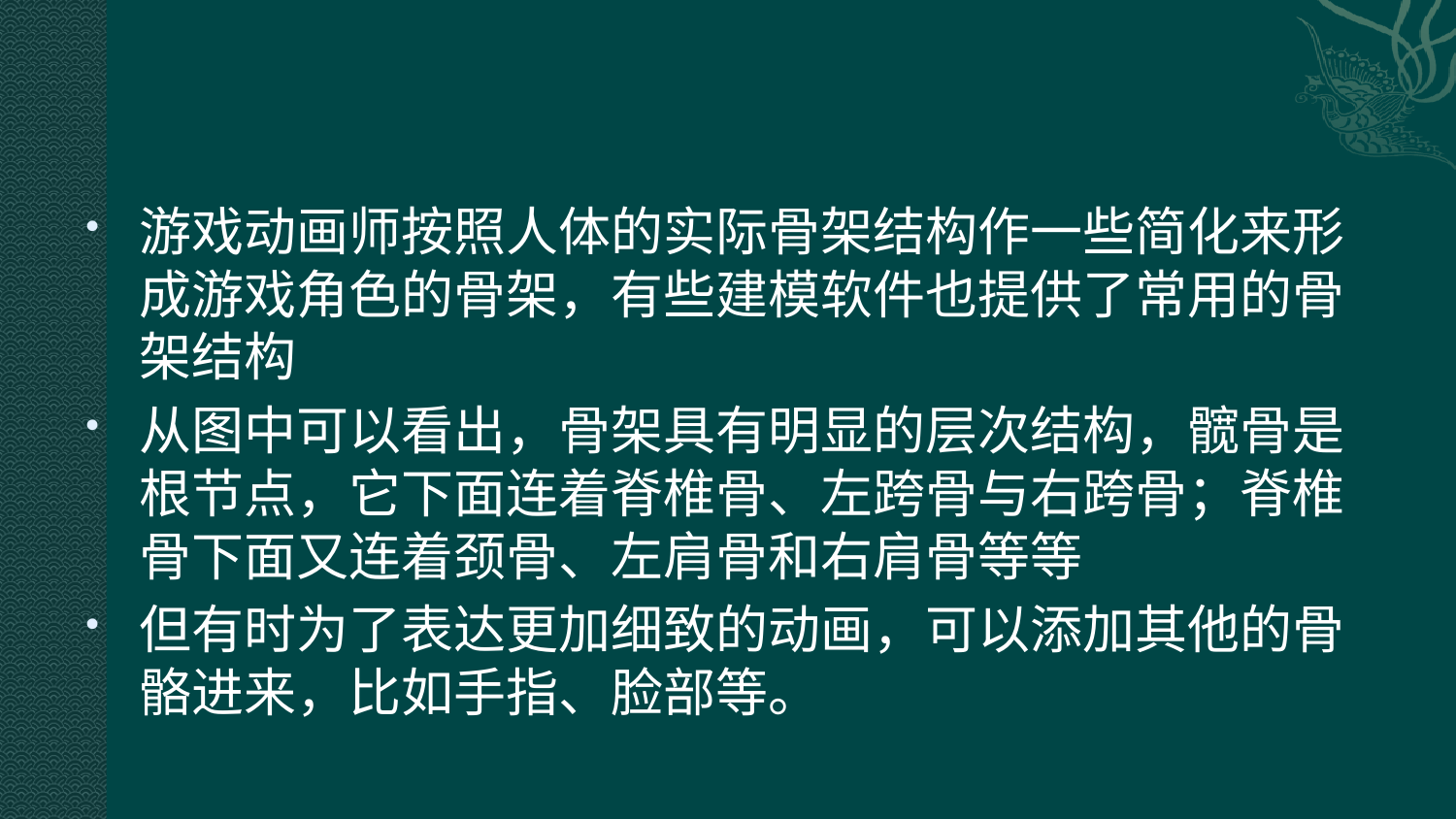

#
游戏动画师按照人体的实际骨架结构作一些简化来形成游戏角色的骨架，有些建模软件也提供了常用的骨架结构
从图中可以看出，骨架具有明显的层次结构，髋骨是根节点，它下面连着脊椎骨、左跨骨与右跨骨；脊椎骨下面又连着颈骨、左肩骨和右肩骨等等
但有时为了表达更加细致的动画，可以添加其他的骨骼进来，比如手指、脸部等。